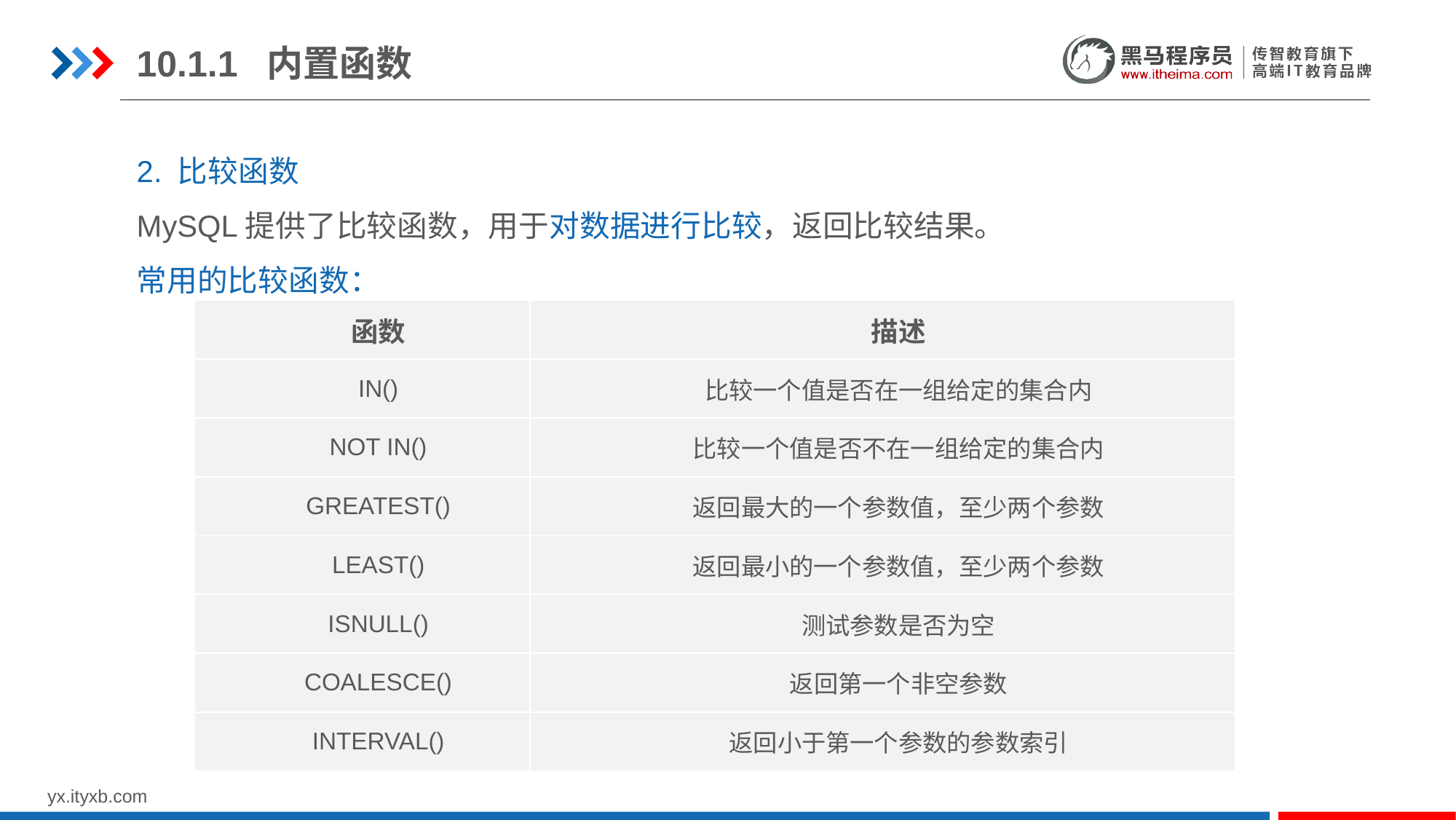

10.1.1  内置函数
2. 比较函数
MySQL提供了比较函数，用于对数据进行比较，返回比较结果。
常用的比较函数：
| 函数 | 描述 |
| --- | --- |
| IN() | 比较一个值是否在一组给定的集合内 |
| NOT IN() | 比较一个值是否不在一组给定的集合内 |
| GREATEST() | 返回最大的一个参数值，至少两个参数 |
| LEAST() | 返回最小的一个参数值，至少两个参数 |
| ISNULL() | 测试参数是否为空 |
| COALESCE() | 返回第一个非空参数 |
| INTERVAL() | 返回小于第一个参数的参数索引 |